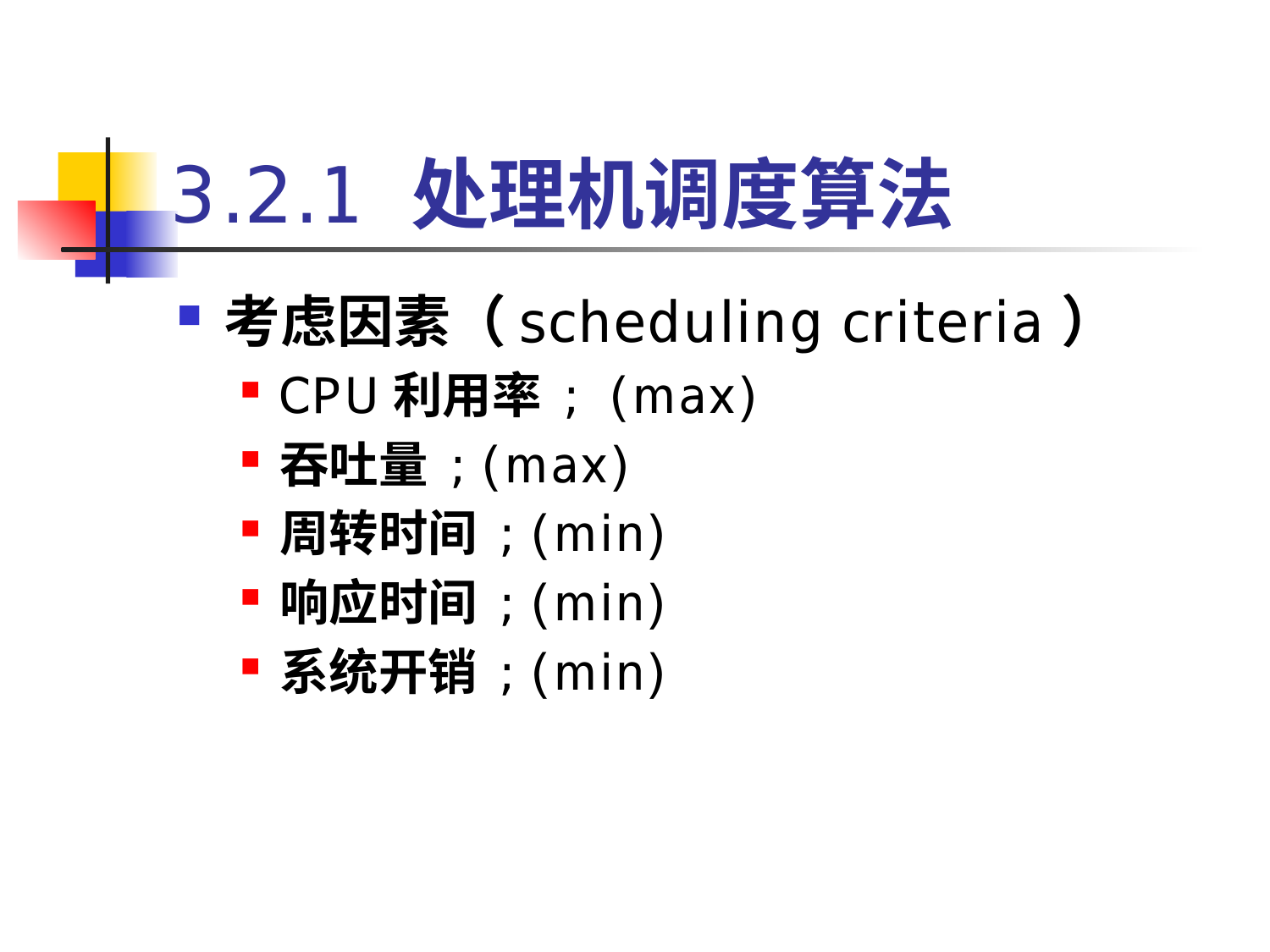

# 3.2.1 处理机调度算法
考虑因素（scheduling criteria）
CPU利用率 ;  (max)
吞吐量 ; (max)
周转时间 ; (min)
响应时间 ; (min)
系统开销 ; (min)